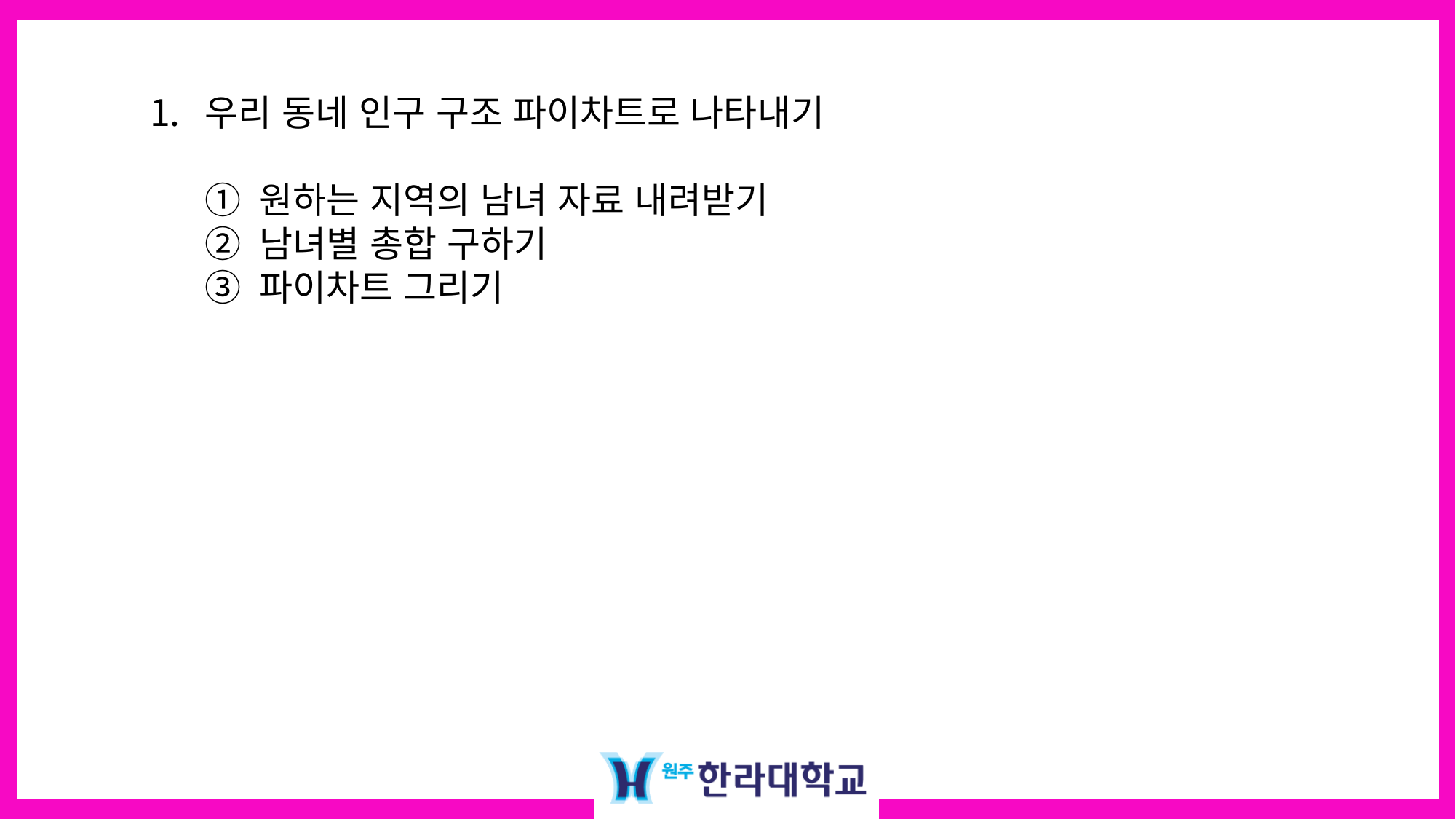

우리 동네 인구 구조 파이차트로 나타내기

원하는 지역의 남녀 자료 내려받기
남녀별 총합 구하기
파이차트 그리기